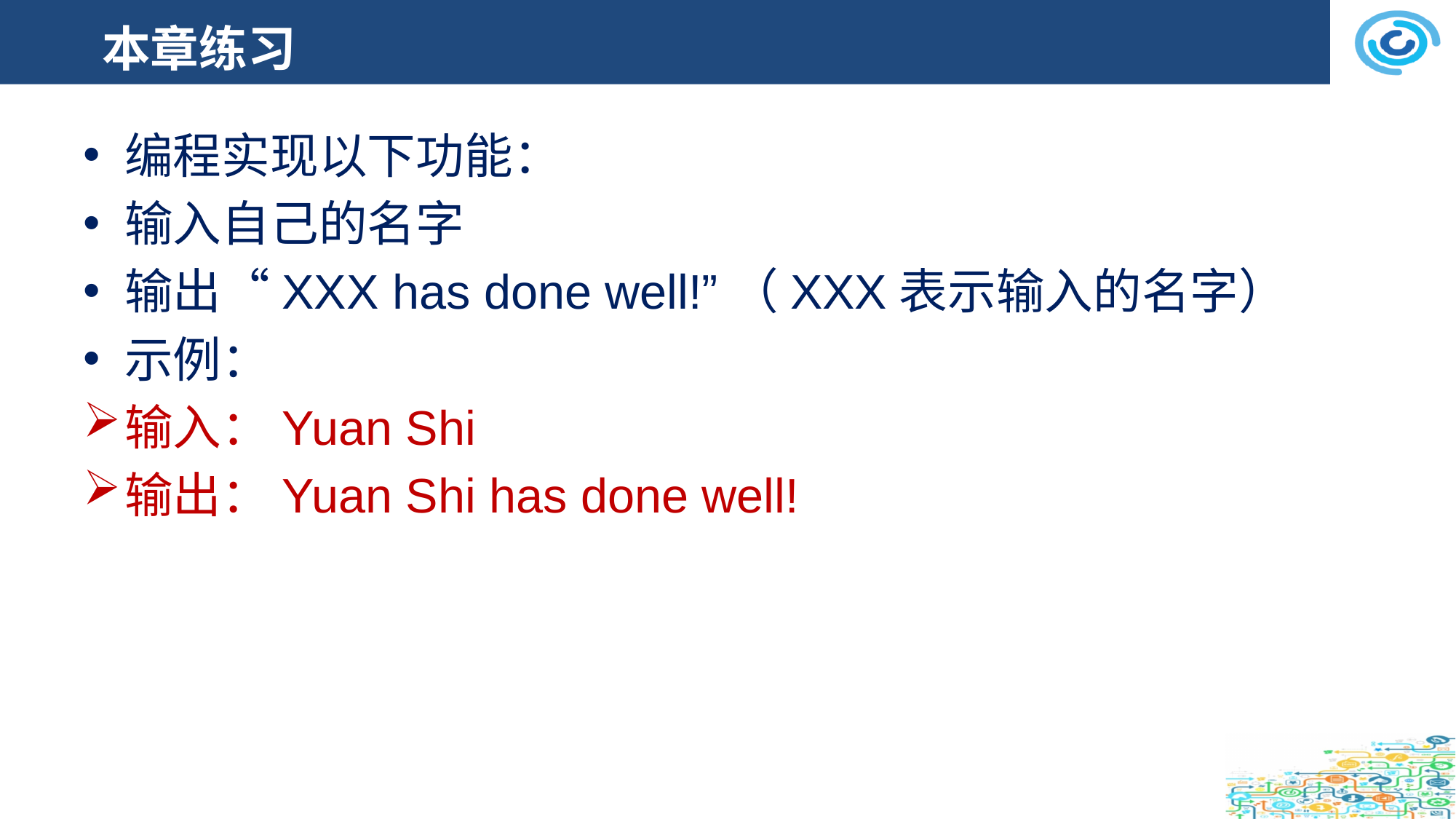

# 本章练习
编程实现以下功能：
输入自己的名字
输出“XXX has done well!”（XXX表示输入的名字）
示例：
输入：Yuan Shi
输出：Yuan Shi has done well!